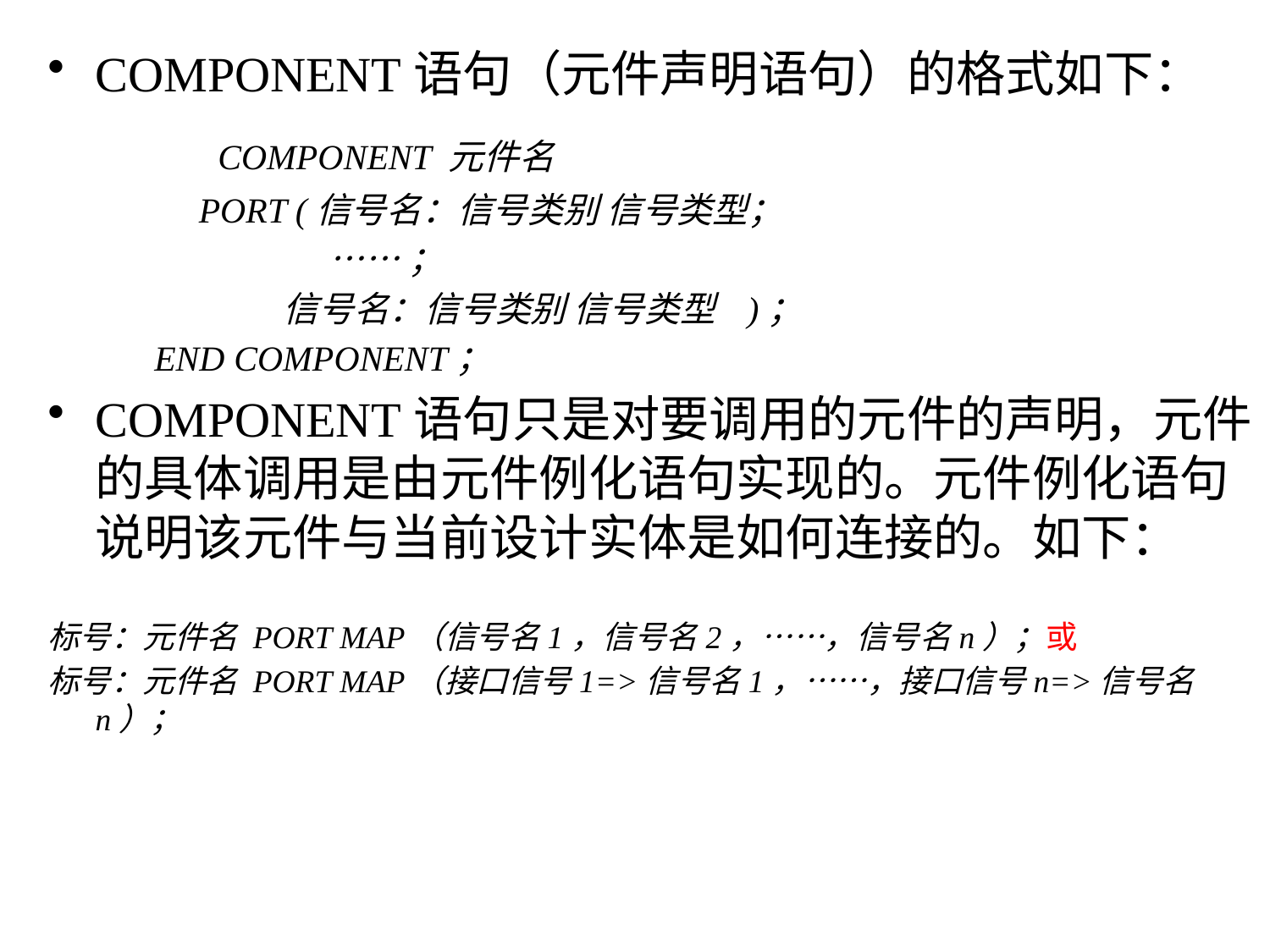

COMPONENT语句（元件声明语句）的格式如下：
            COMPONENT 元件名
                 PORT (信号名：信号类别 信号类型；
                                    ……；
                             信号名：信号类别 信号类型   )；
            END COMPONENT；
COMPONENT语句只是对要调用的元件的声明，元件的具体调用是由元件例化语句实现的。元件例化语句说明该元件与当前设计实体是如何连接的。如下：

标号：元件名 PORT MAP（信号名1，信号名2，……，信号名n）；或
标号：元件名 PORT MAP（接口信号1=>信号名1，……，接口信号n=>信号名n）；